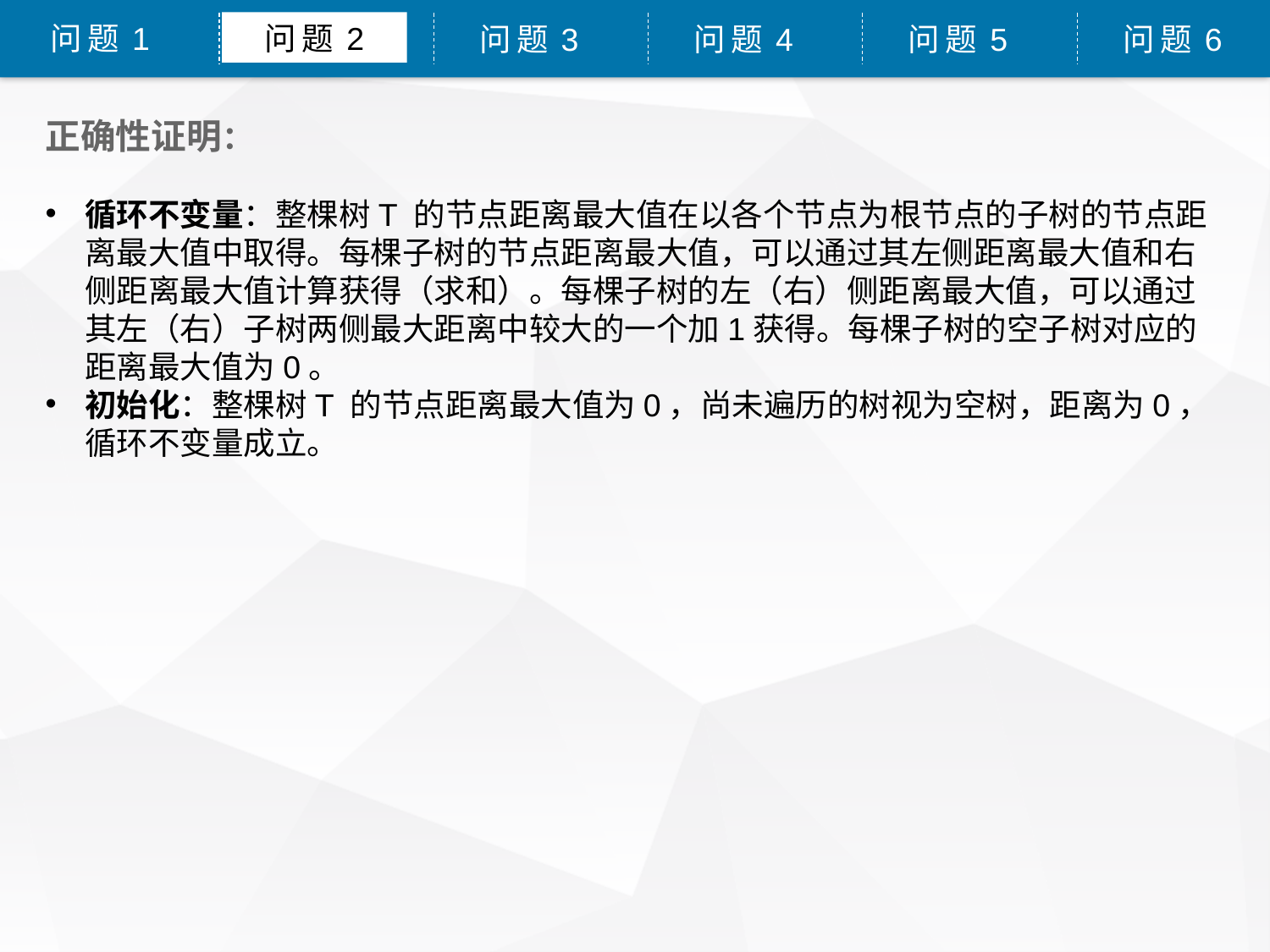

问题1
问题2
问题3
问题4
问题5
问题6
正确性证明：

循环不变量：整棵树T 的节点距离最大值在以各个节点为根节点的子树的节点距离最大值中取得。每棵子树的节点距离最大值，可以通过其左侧距离最大值和右侧距离最大值计算获得（求和）。每棵子树的左（右）侧距离最大值，可以通过其左（右）子树两侧最大距离中较大的一个加1获得。每棵子树的空子树对应的距离最大值为0。
初始化：整棵树T 的节点距离最大值为0，尚未遍历的树视为空树，距离为0，循环不变量成立。